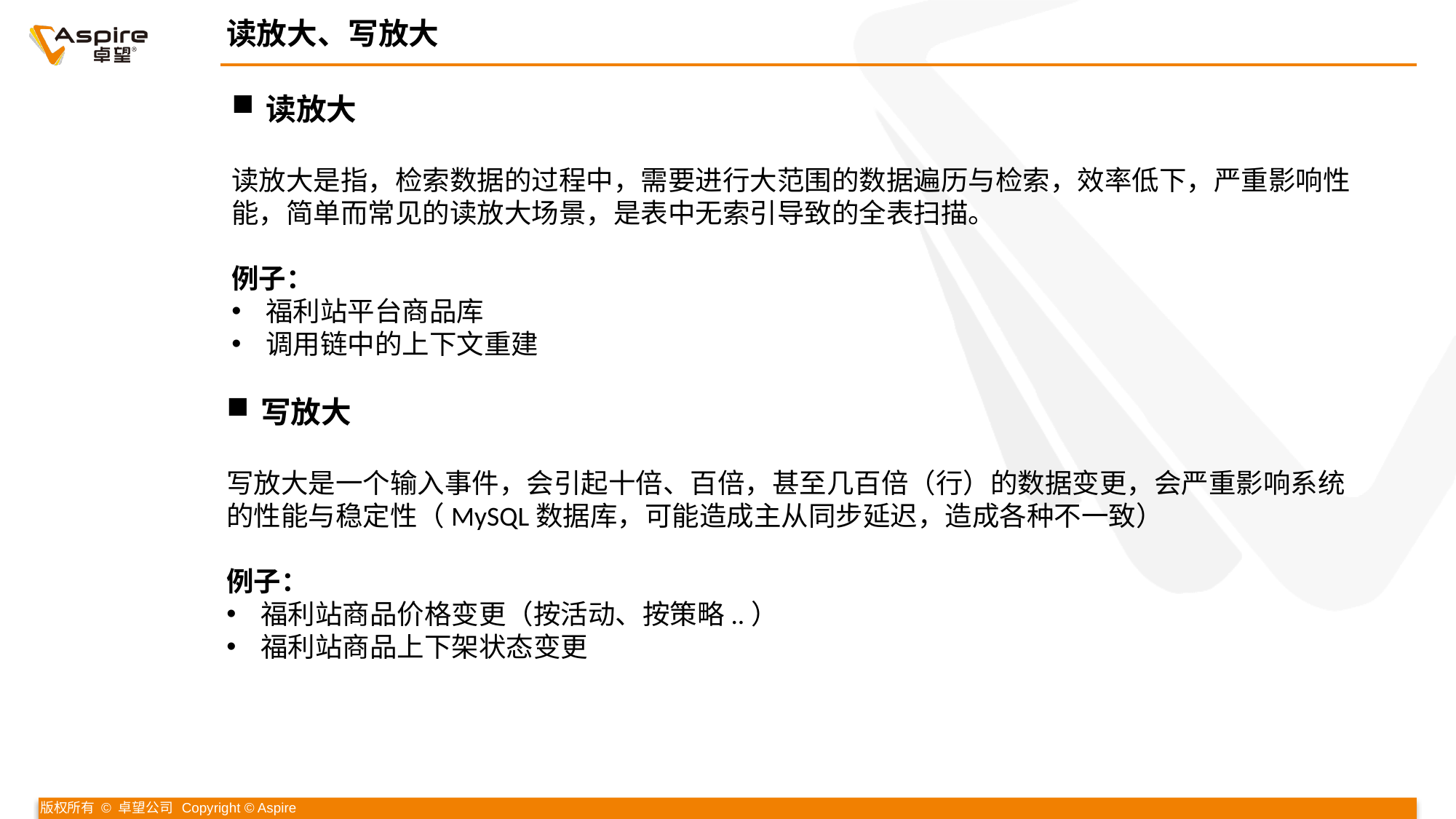

读放大、写放大
读放大

读放大是指，检索数据的过程中，需要进行大范围的数据遍历与检索，效率低下，严重影响性能，简单而常见的读放大场景，是表中无索引导致的全表扫描。

例子：
福利站平台商品库
调用链中的上下文重建

写放大

写放大是一个输入事件，会引起十倍、百倍，甚至几百倍（行）的数据变更，会严重影响系统的性能与稳定性（MySQL数据库，可能造成主从同步延迟，造成各种不一致）

例子：
福利站商品价格变更（按活动、按策略..）
福利站商品上下架状态变更